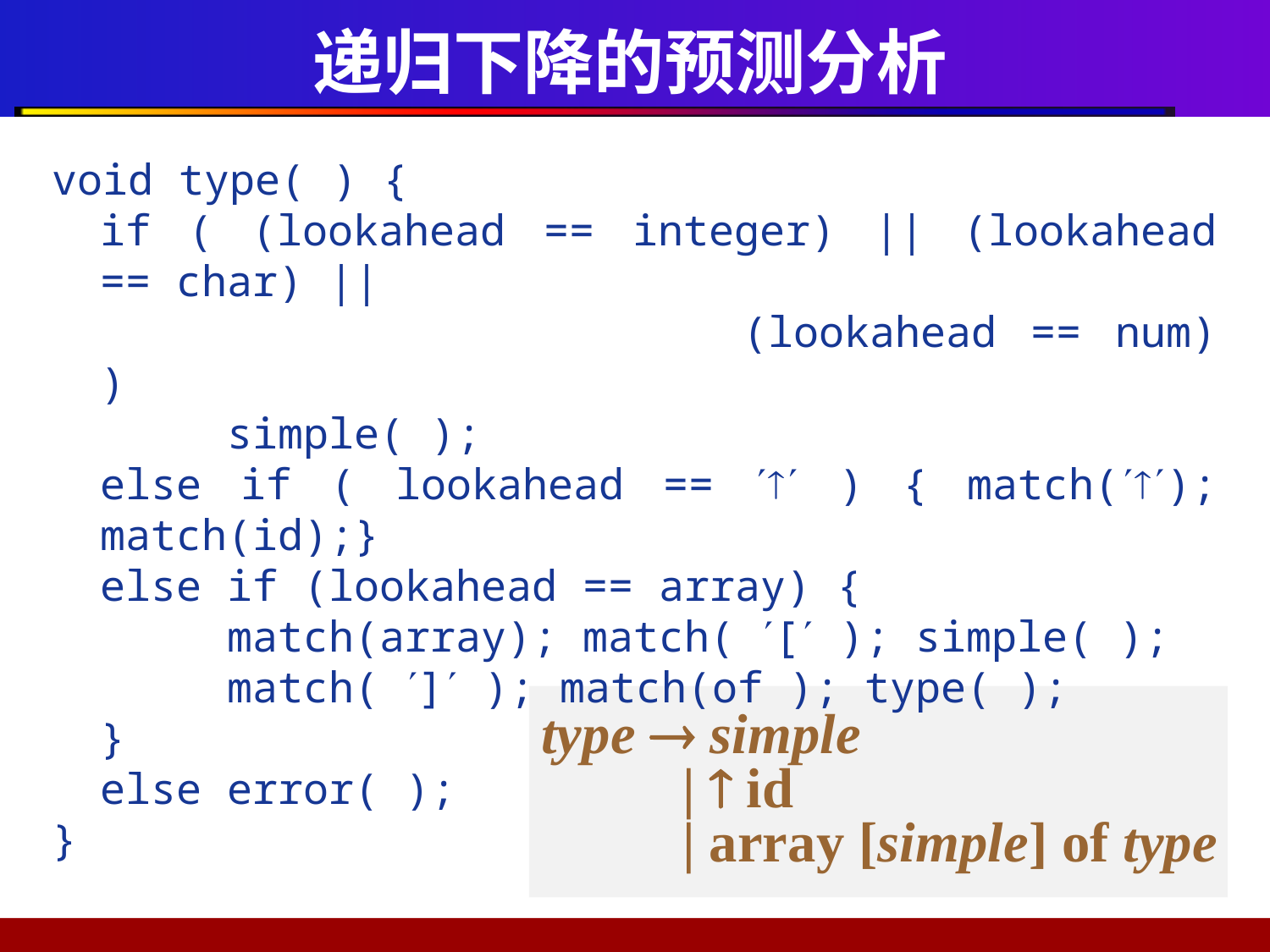

# 递归下降的预测分析
void type( ) {
	if ( (lookahead == integer) || (lookahead == char) ||
 						(lookahead == num) )
		simple( );
	else if ( lookahead == ′↑′ ) { match(′↑′); match(id);}
	else if (lookahead == array) {
		match(array); match( ′[′ ); simple( );
		match( ′]′ ); match(of ); type( );
	}
	else error( );
}
type → simple
	 | ↑ id
 	 | array [simple] of type
30